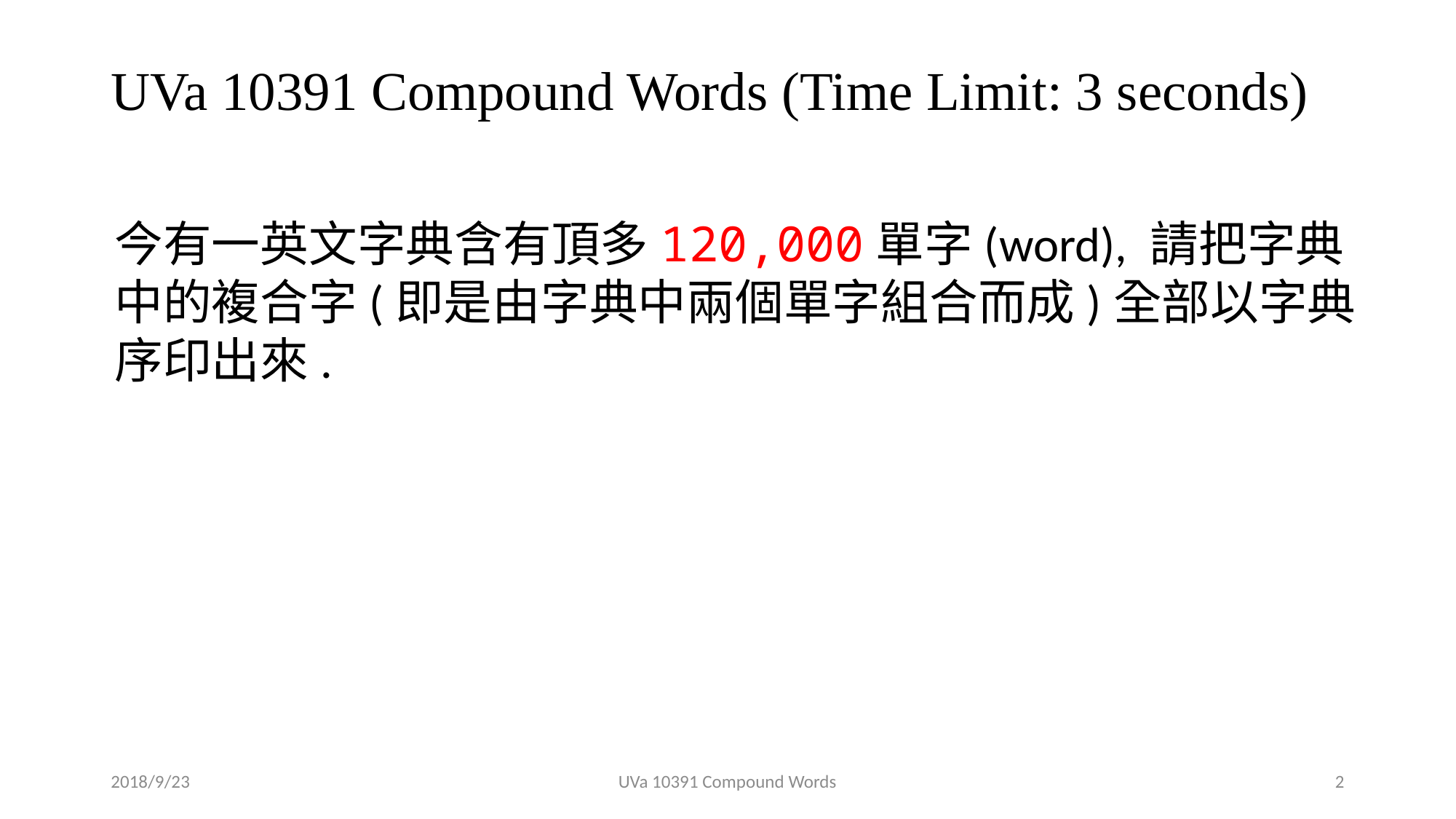

# UVa 10391 Compound Words (Time Limit: 3 seconds)
今有一英文字典含有頂多120,000單字(word), 請把字典中的複合字(即是由字典中兩個單字組合而成)全部以字典序印出來.
2018/9/23
UVa 10391 Compound Words
2